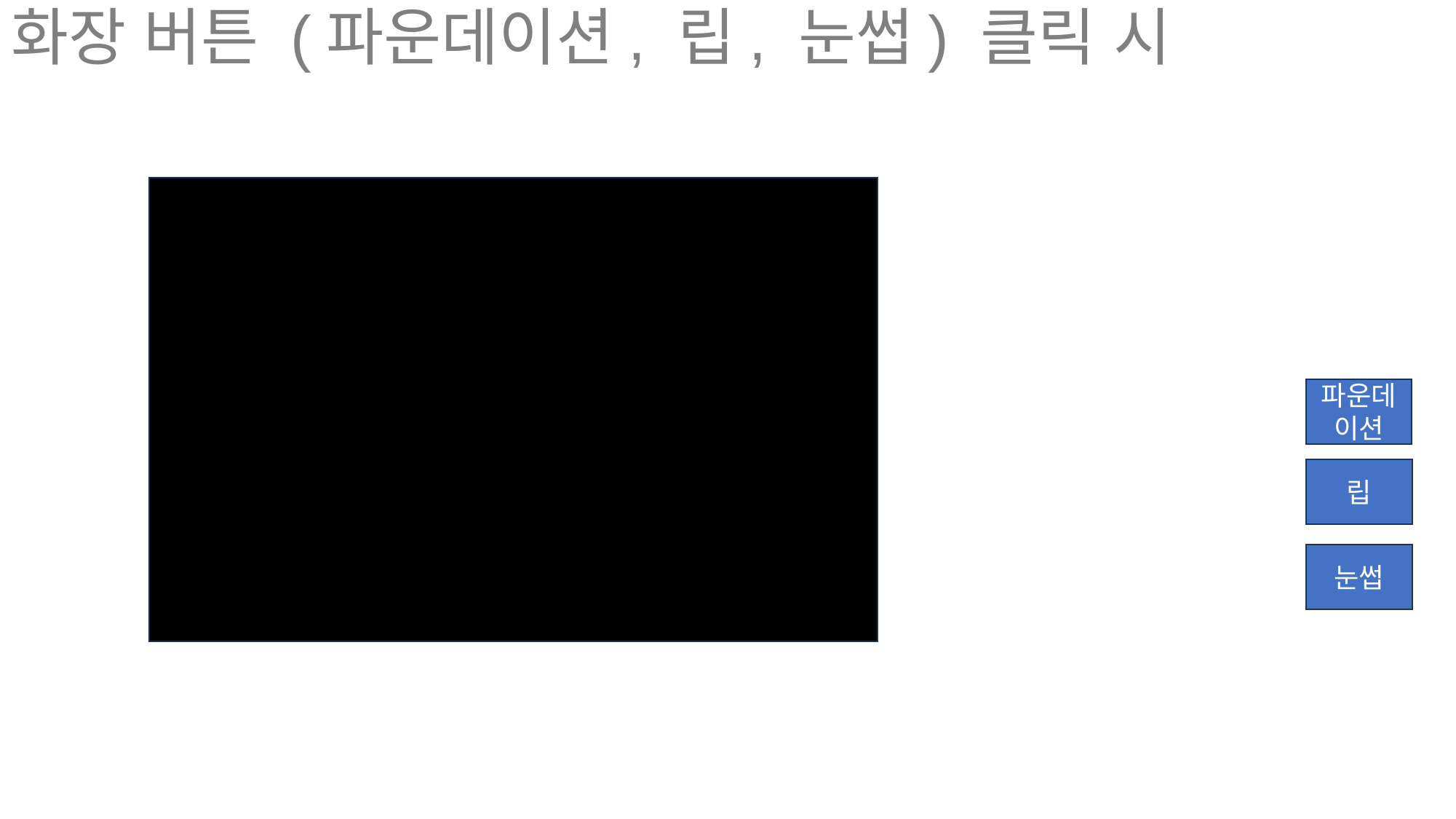

# 화장 버튼 (파운데이션, 립, 눈썹) 클릭 시

파운데이션
립
눈썹